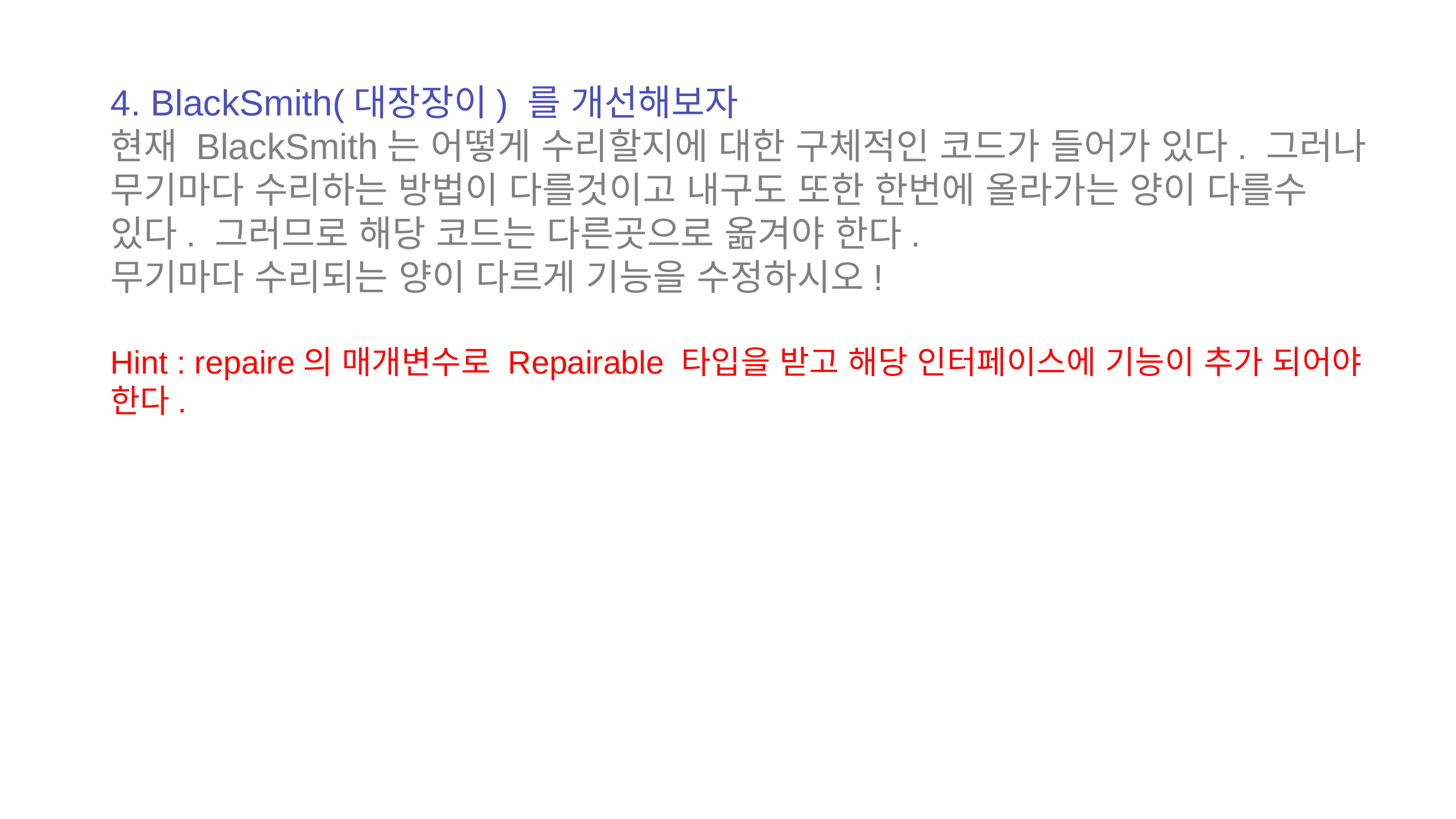

4. BlackSmith(대장장이) 를 개선해보자
현재 BlackSmith는 어떻게 수리할지에 대한 구체적인 코드가 들어가 있다. 그러나 무기마다 수리하는 방법이 다를것이고 내구도 또한 한번에 올라가는 양이 다를수 있다. 그러므로 해당 코드는 다른곳으로 옮겨야 한다.
무기마다 수리되는 양이 다르게 기능을 수정하시오!

Hint : repaire의 매개변수로 Repairable 타입을 받고 해당 인터페이스에 기능이 추가 되어야 한다.